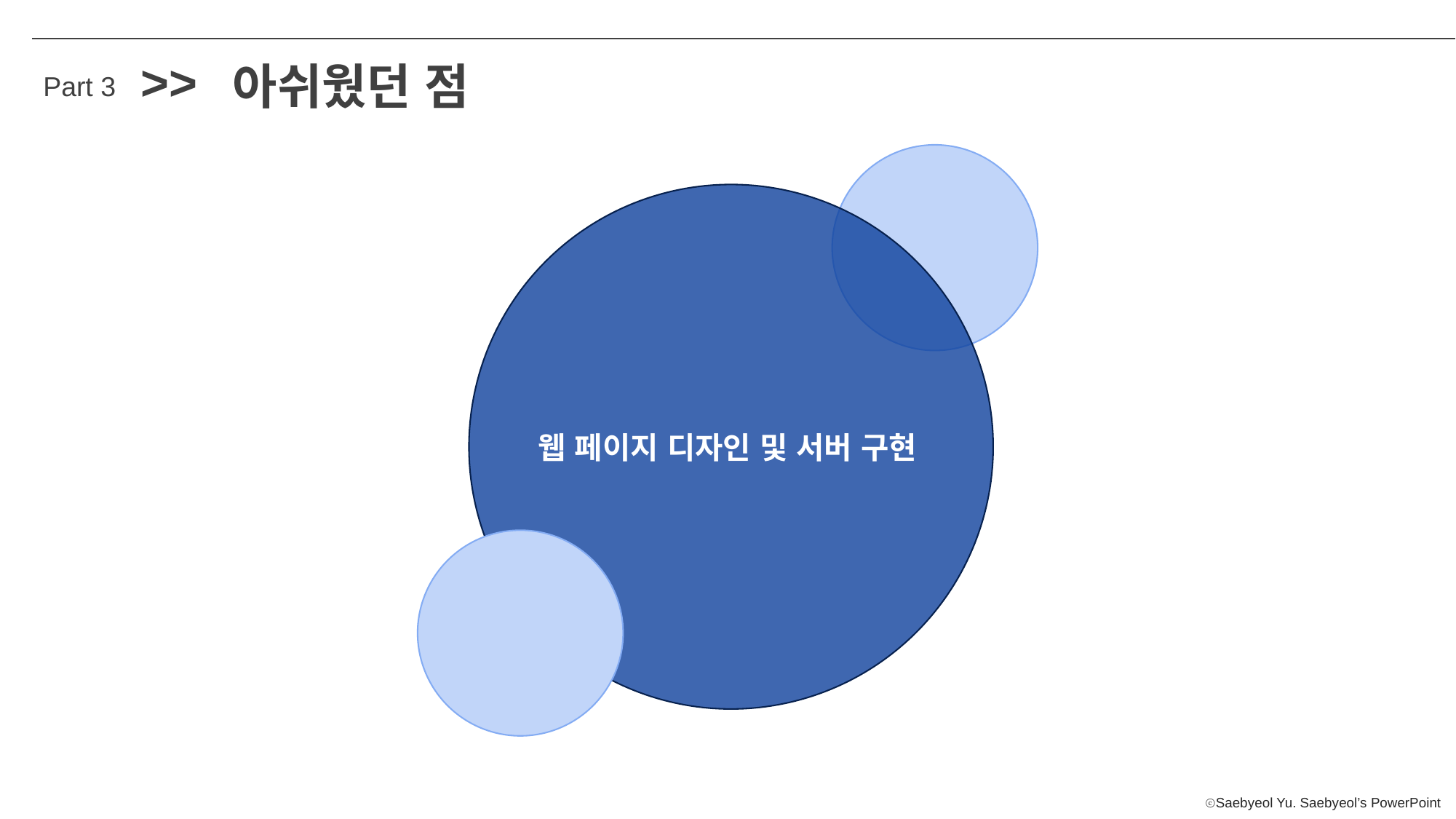

>>
아쉬웠던 점
Part 3

웹 페이지 디자인 및 서버 구현